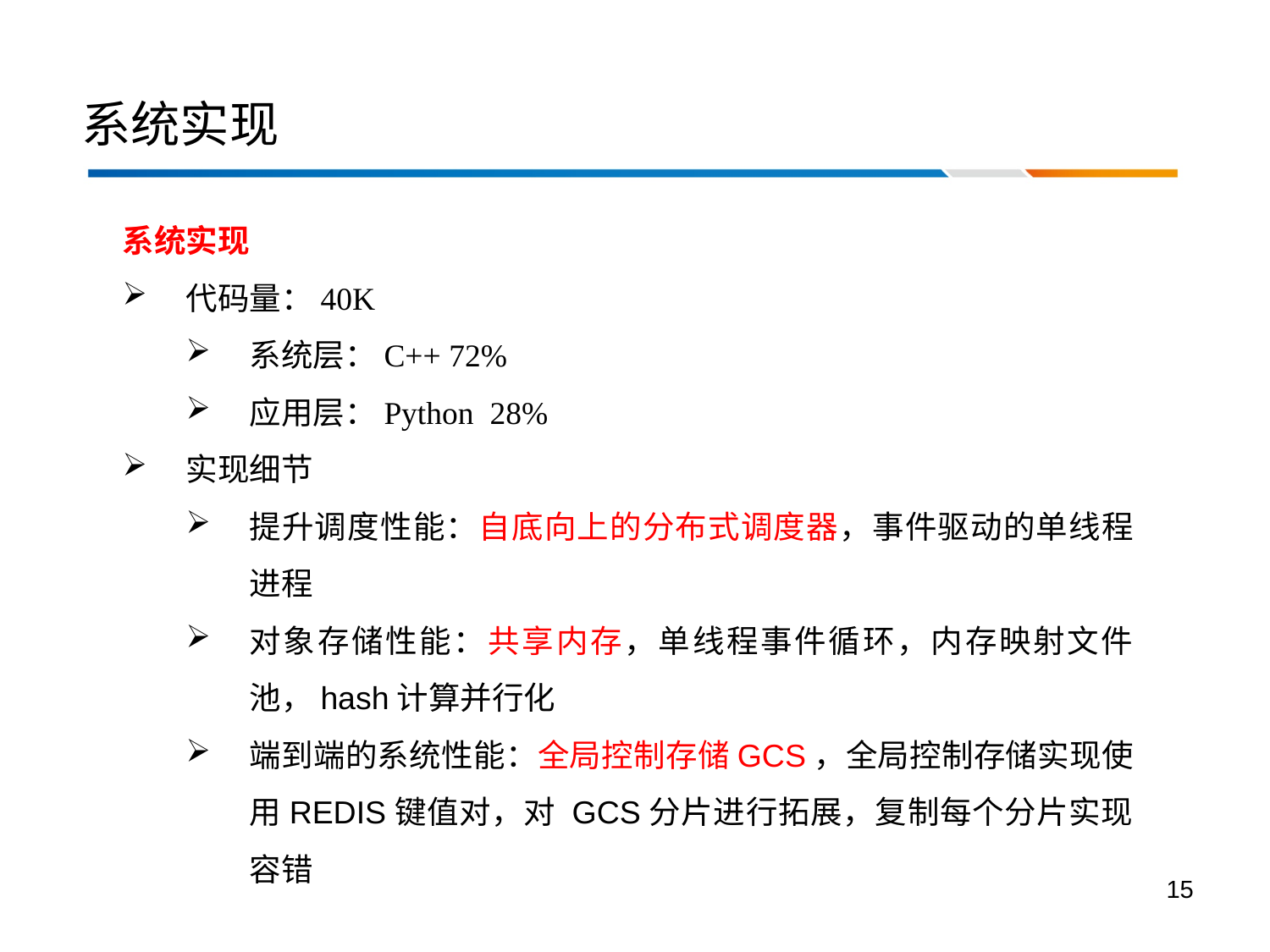

# 系统实现
系统实现
代码量：40K
系统层：C++ 72%
应用层：Python  28%
实现细节
提升调度性能：自底向上的分布式调度器，事件驱动的单线程进程
对象存储性能：共享内存，单线程事件循环，内存映射文件池，hash计算并行化
端到端的系统性能：全局控制存储GCS，全局控制存储实现使用REDIS键值对，对 GCS分片进行拓展，复制每个分片实现容错
15